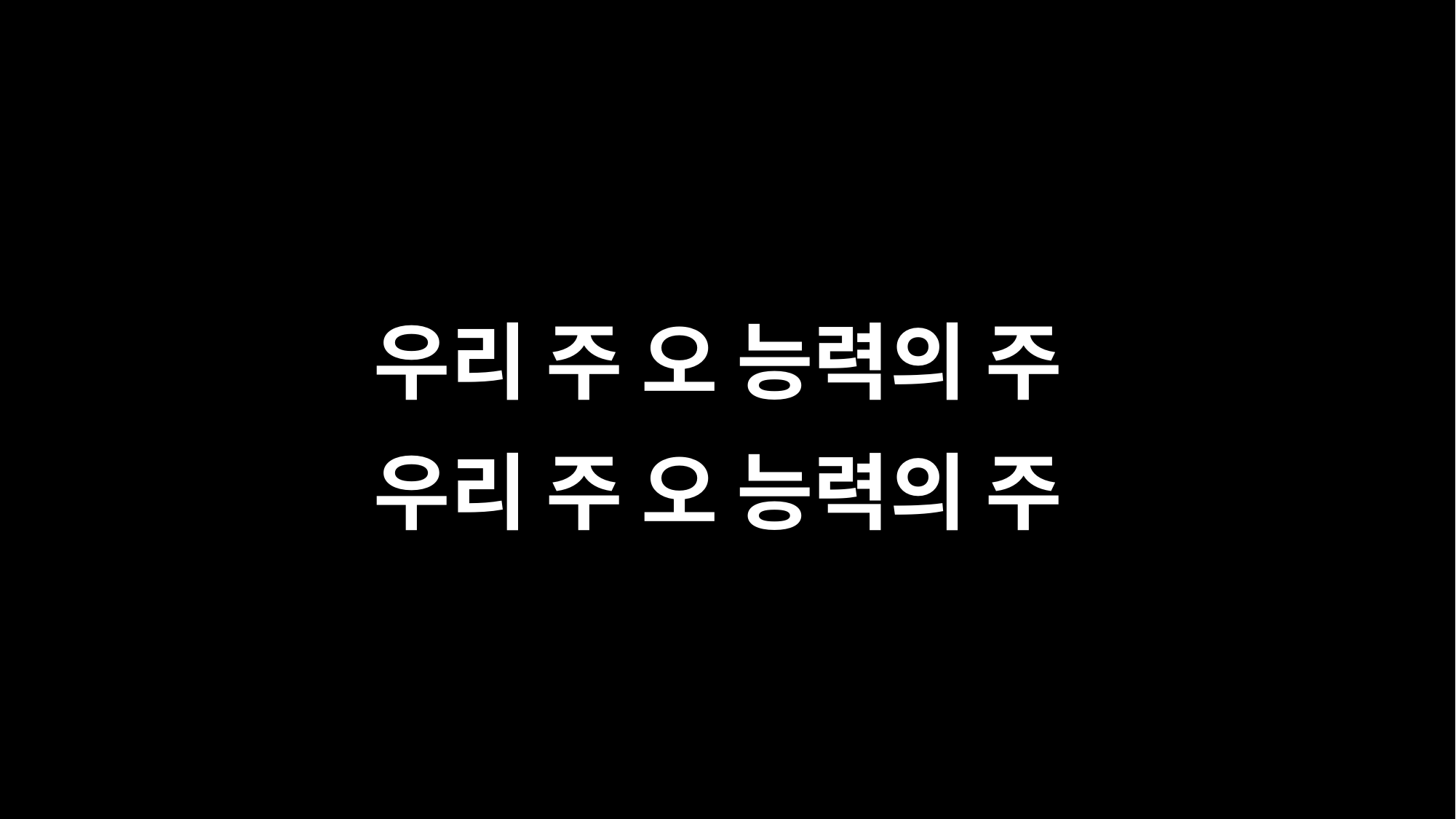

우리 주 오 능력의 주
우리 주 오 능력의 주